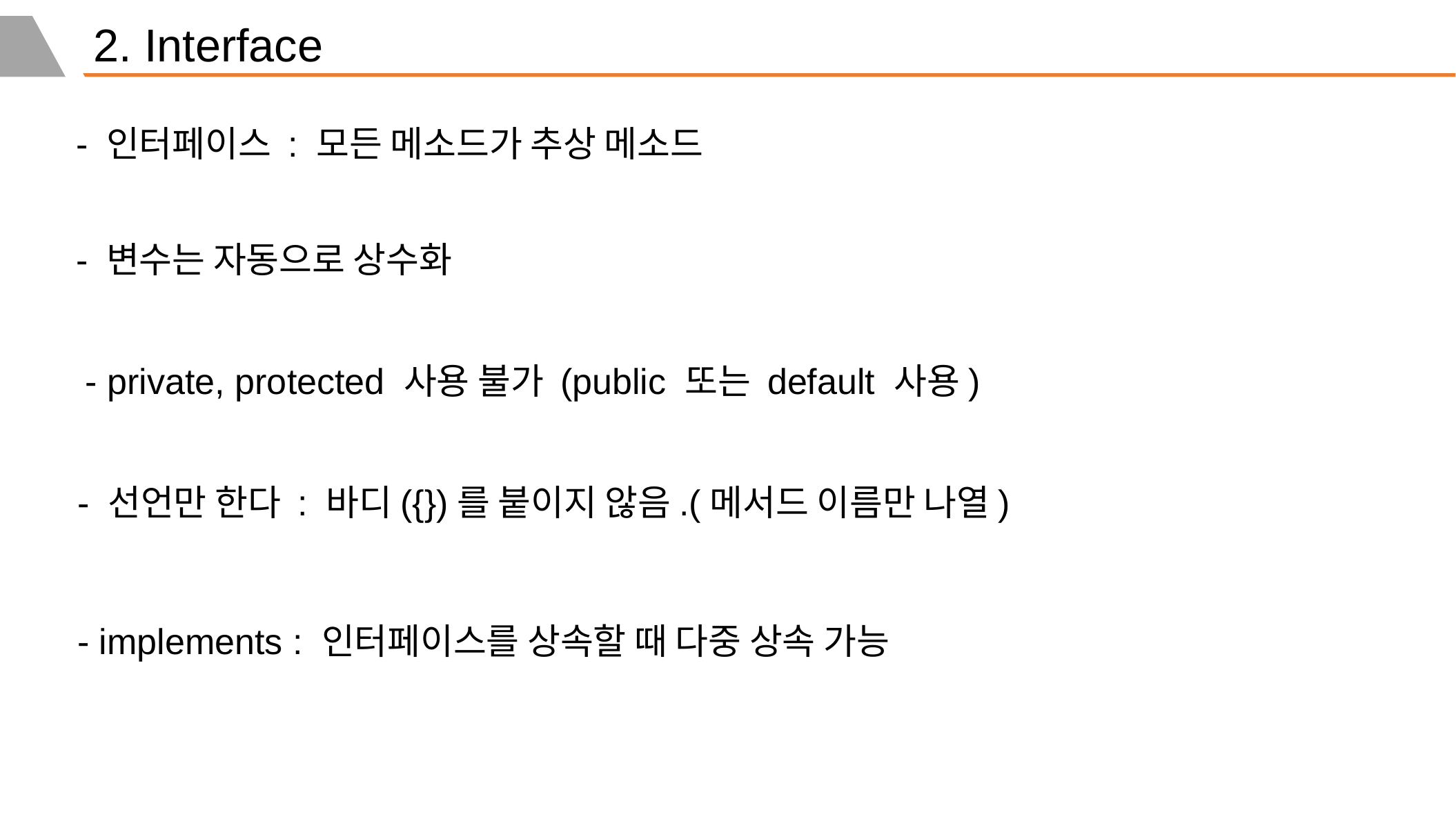

2. Interface

- 인터페이스 : 모든 메소드가 추상 메소드
- 변수는 자동으로 상수화
	- private, protected 사용 불가 (public 또는 default 사용)
	- 선언만 한다 : 바디({})를 붙이지 않음.(메서드 이름만 나열)
	- implements : 인터페이스를 상속할 때 다중 상속 가능